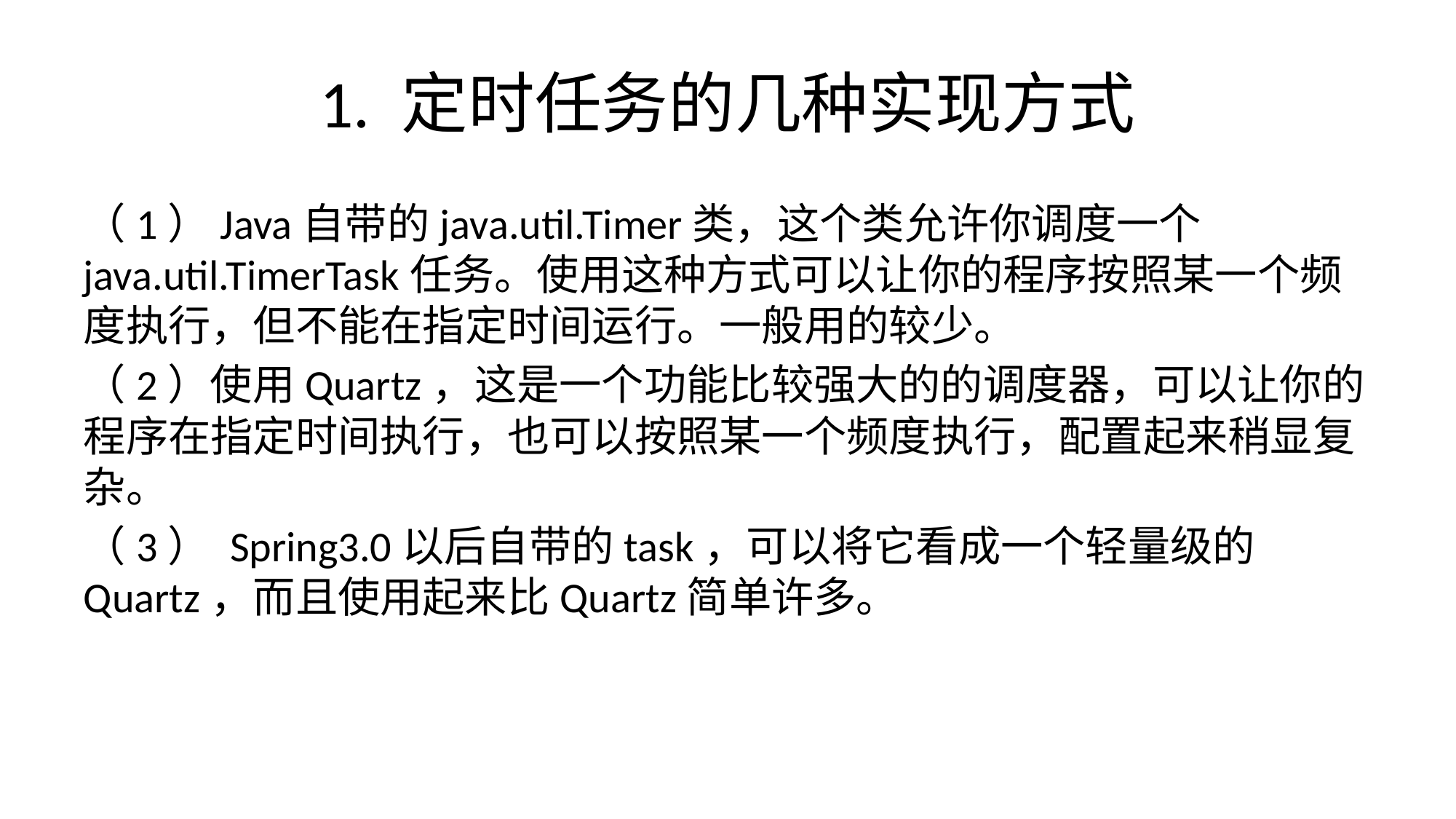

# 1. 定时任务的几种实现方式
（1）Java自带的java.util.Timer类，这个类允许你调度一个java.util.TimerTask任务。使用这种方式可以让你的程序按照某一个频度执行，但不能在指定时间运行。一般用的较少。
（2）使用Quartz，这是一个功能比较强大的的调度器，可以让你的程序在指定时间执行，也可以按照某一个频度执行，配置起来稍显复杂。
（3） Spring3.0以后自带的task，可以将它看成一个轻量级的Quartz，而且使用起来比Quartz简单许多。